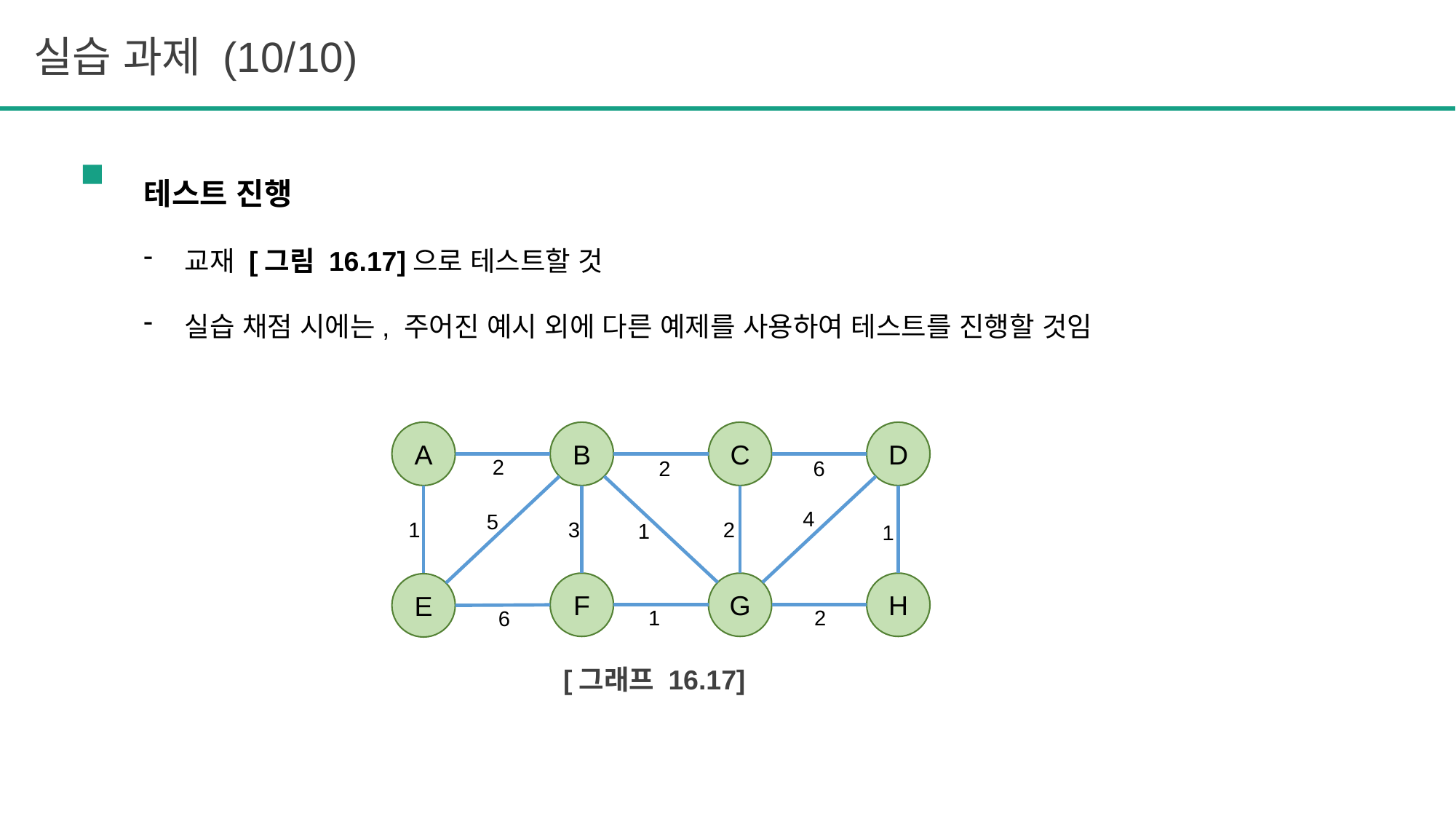

실습 과제 (10/10)
테스트 진행
교재 [그림 16.17]으로 테스트할 것

실습 채점 시에는, 주어진 예시 외에 다른 예제를 사용하여 테스트를 진행할 것임

D
C
A
B
H
F
G
E
2
2
6
4
5
2
3
1
1
1
2
1
6
[그래프 16.17]